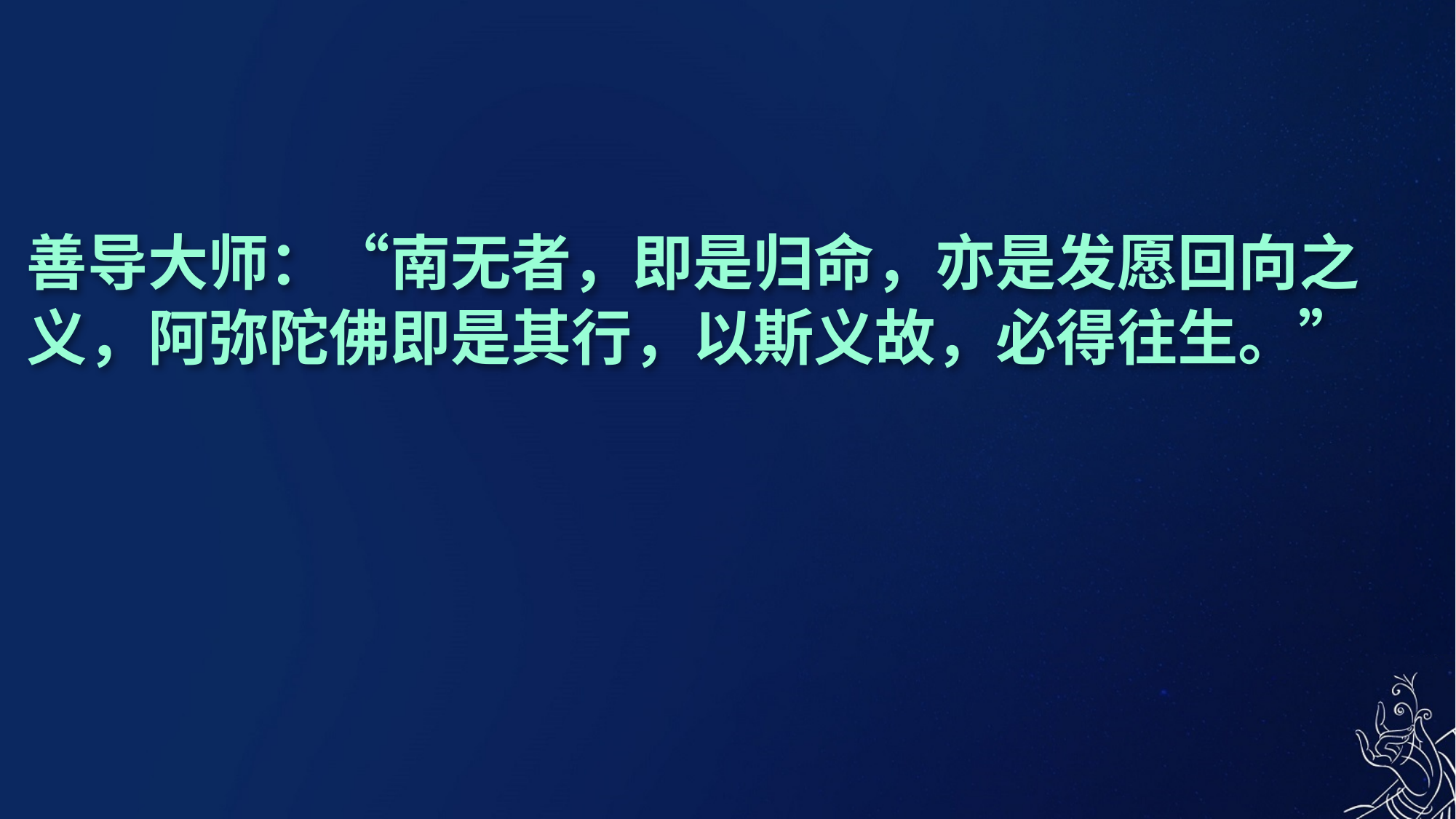

善导大师：“南无者，即是归命，亦是发愿回向之义，阿弥陀佛即是其行，以斯义故，必得往生。”